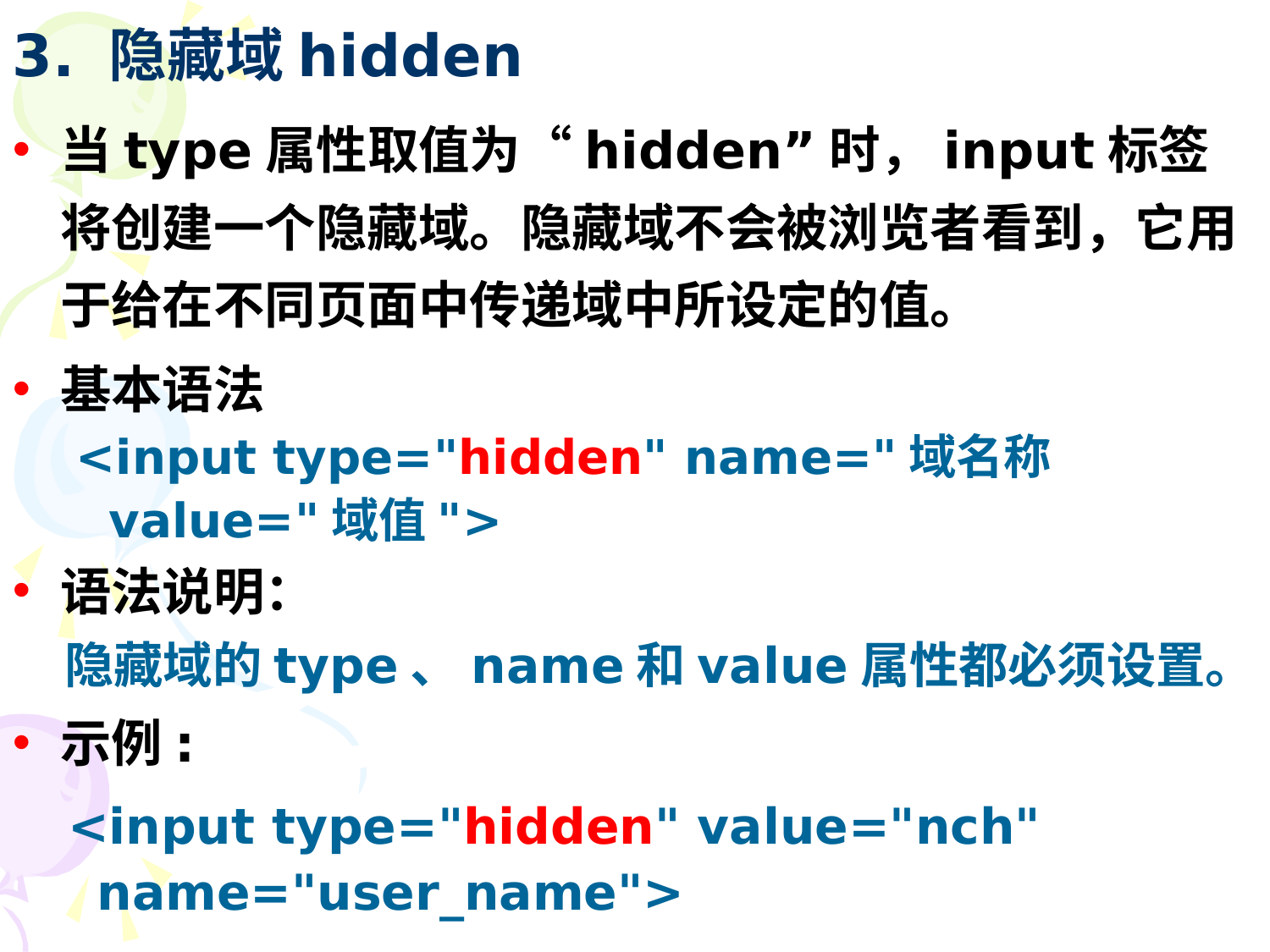

# 3. 隐藏域hidden
当type属性取值为“hidden”时，input标签将创建一个隐藏域。隐藏域不会被浏览者看到，它用于给在不同页面中传递域中所设定的值。
基本语法
<input type="hidden" name="域名称
  value="域值">
语法说明：
   隐藏域的type、name和value属性都必须设置。
示例:
   <input type="hidden" value="nch" name="user_name">